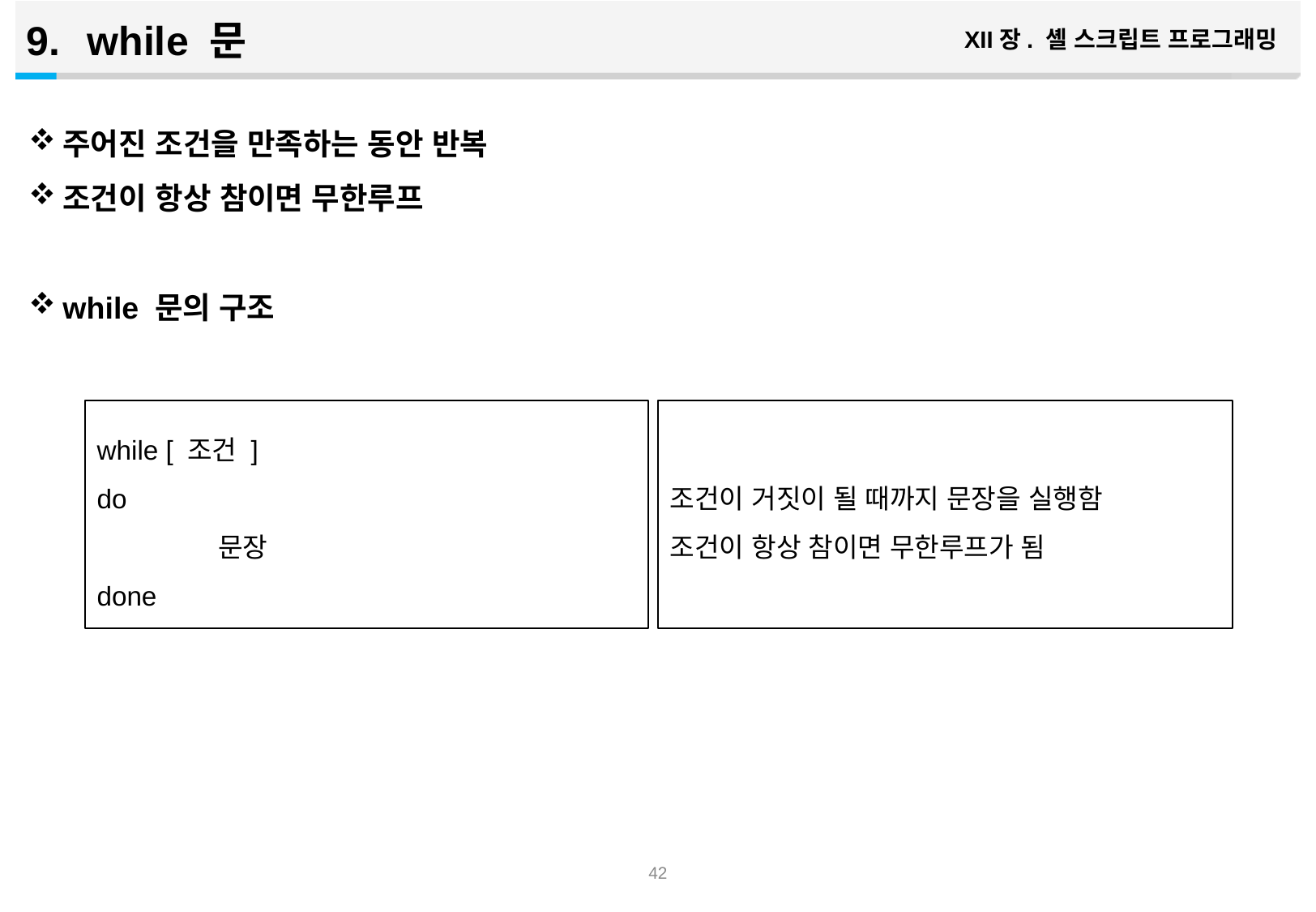

while 문
XII장. 셸 스크립트 프로그래밍
주어진 조건을 만족하는 동안 반복
조건이 항상 참이면 무한루프

while 문의 구조
조건이 거짓이 될 때까지 문장을 실행함
조건이 항상 참이면 무한루프가 됨
while [ 조건 ]
do
	문장
done
42